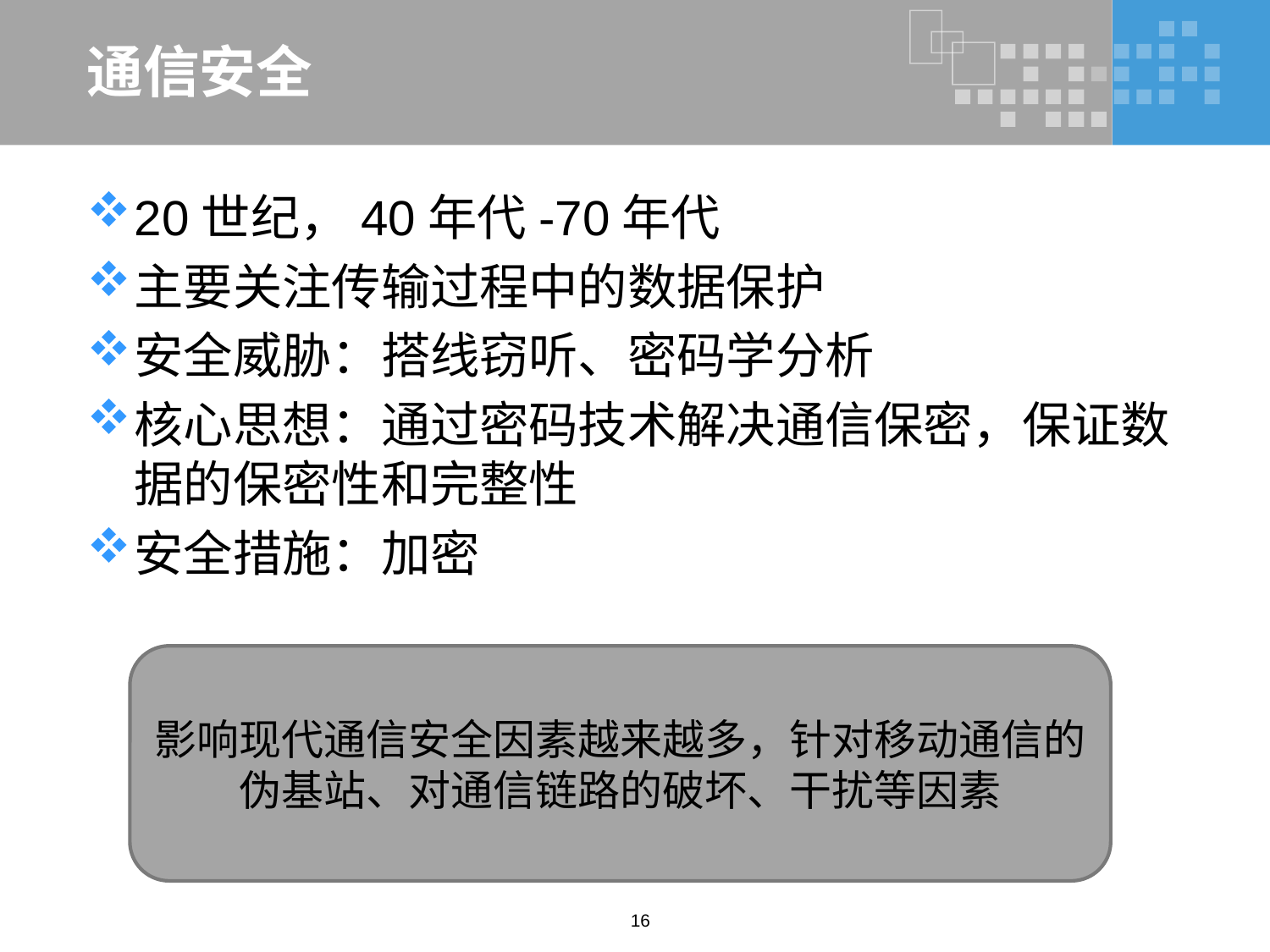

# 通信安全
20世纪，40年代-70年代
主要关注传输过程中的数据保护
安全威胁：搭线窃听、密码学分析
核心思想：通过密码技术解决通信保密，保证数据的保密性和完整性
安全措施：加密

影响现代通信安全因素越来越多，针对移动通信的伪基站、对通信链路的破坏、干扰等因素
16